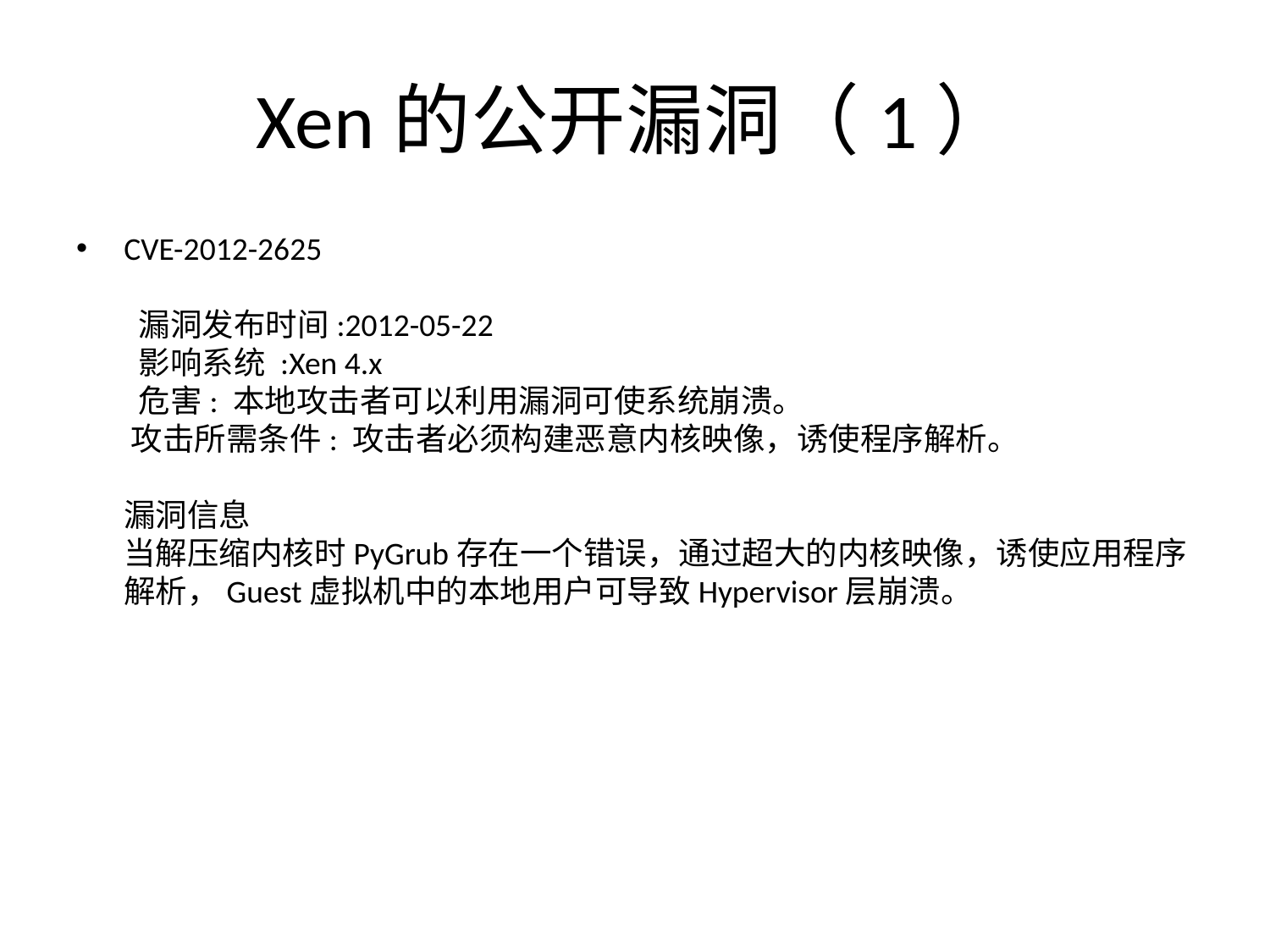

# Xen的公开漏洞（1）
CVE-2012-2625
 漏洞发布时间:2012-05-22
 影响系统 :Xen 4.x
 危害: 本地攻击者可以利用漏洞可使系统崩溃。
 攻击所需条件: 攻击者必须构建恶意内核映像，诱使程序解析。
 
漏洞信息
当解压缩内核时PyGrub存在一个错误，通过超大的内核映像，诱使应用程序解析，Guest虚拟机中的本地用户可导致Hypervisor层崩溃。